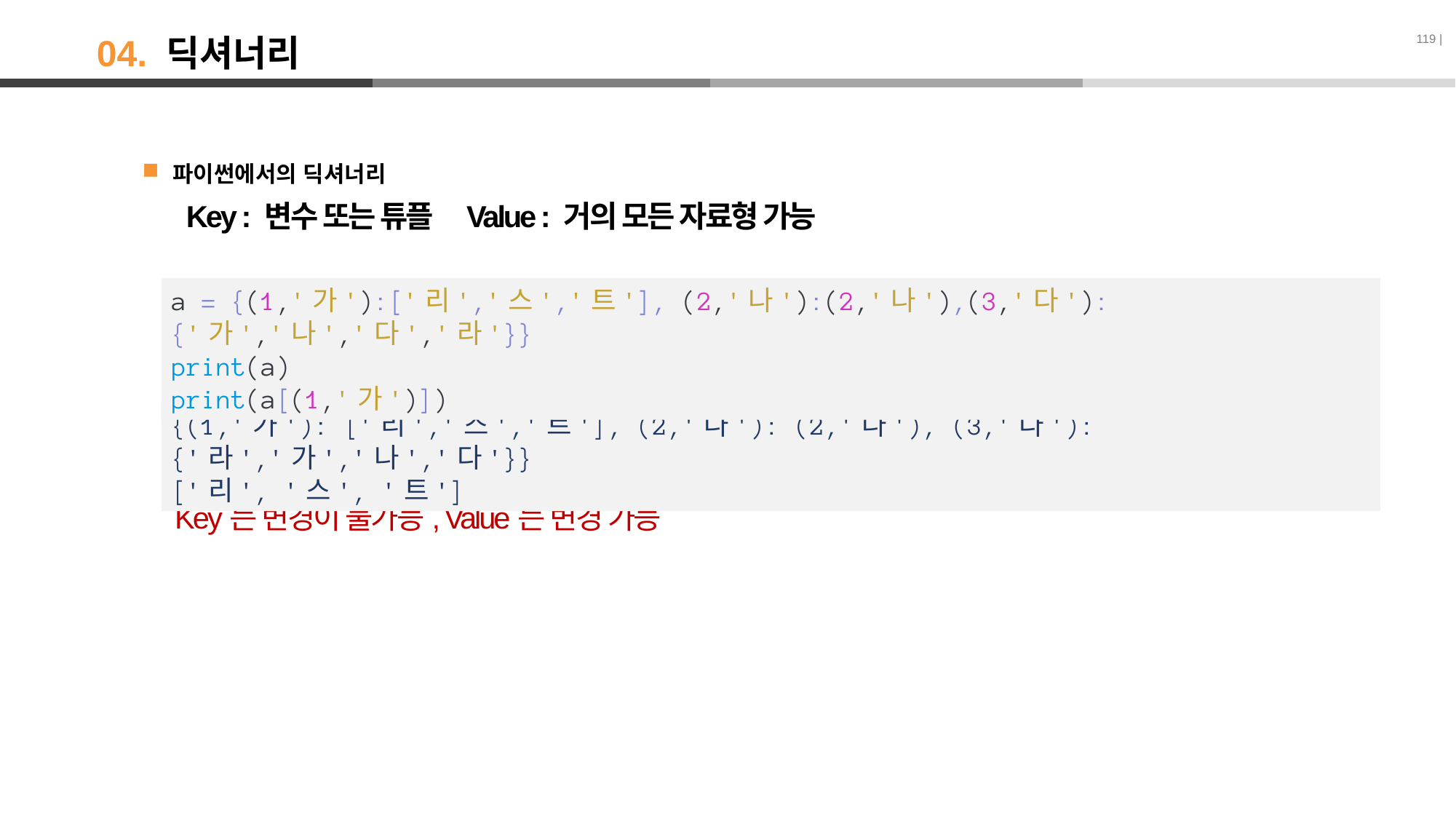

119 |
# 04. 딕셔너리
파이썬에서의 딕셔너리
Key : 변수 또는 튜플    Value : 거의 모든 자료형 가능
a = {(1,'가'):['리','스','트'], (2,'나'):(2,'나'),(3,'다'):{'가','나','다','라'}}
print(a)
print(a[(1,'가')])
{(1,'가'): ['리','스','트'], (2,'나'): (2,'나'), (3,'다'): {'라','가','나','다'}}
['리', '스', '트']
Key는 변경이 불가능, Value는 변경 가능